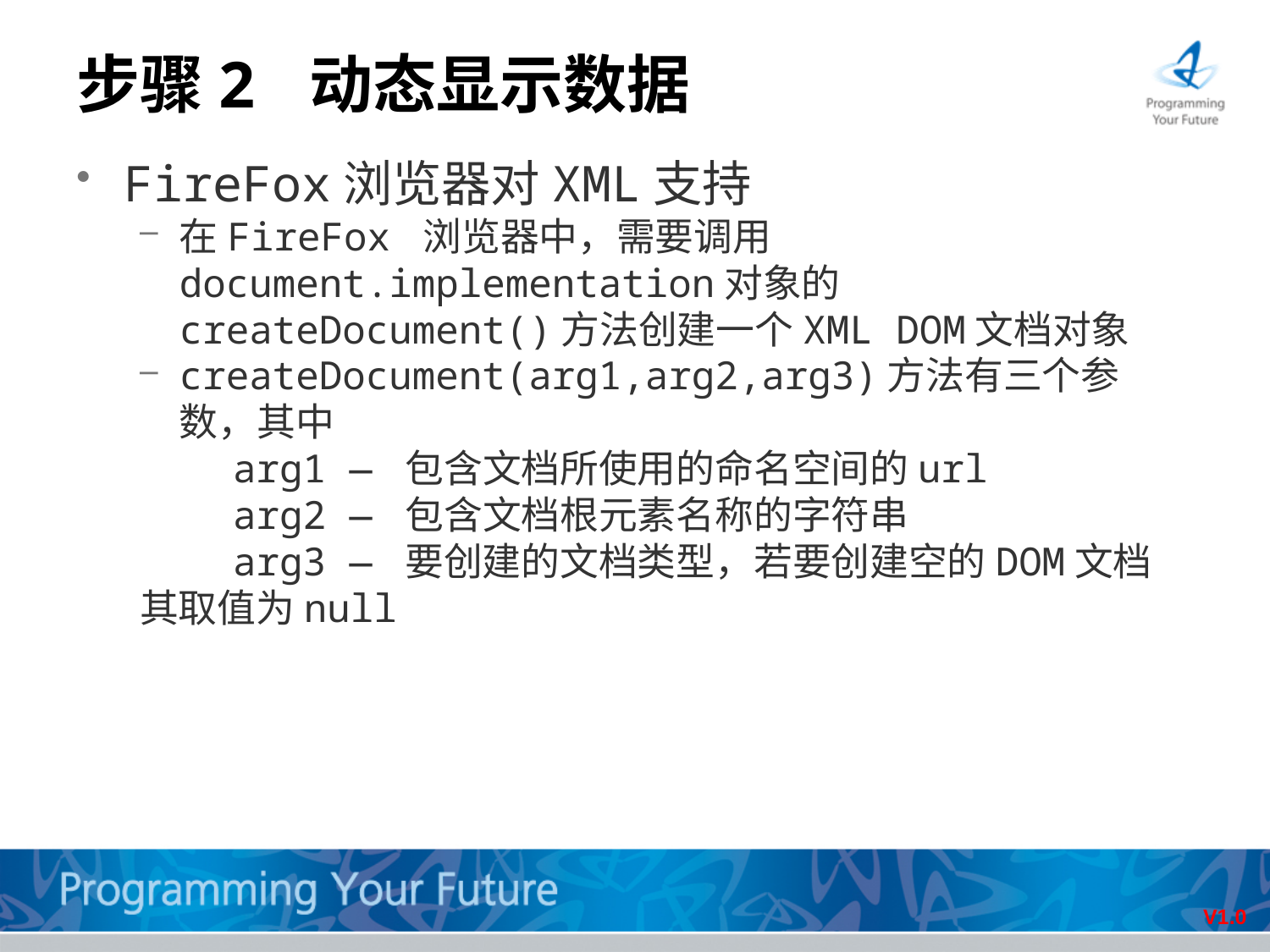

# 步骤2 动态显示数据
FireFox浏览器对XML支持
在FireFox 浏览器中，需要调用document.implementation对象的createDocument()方法创建一个XML DOM文档对象
createDocument(arg1,arg2,arg3)方法有三个参数，其中
    arg1 — 包含文档所使用的命名空间的url
    arg2 — 包含文档根元素名称的字符串
    arg3 — 要创建的文档类型，若要创建空的DOM文档其取值为null